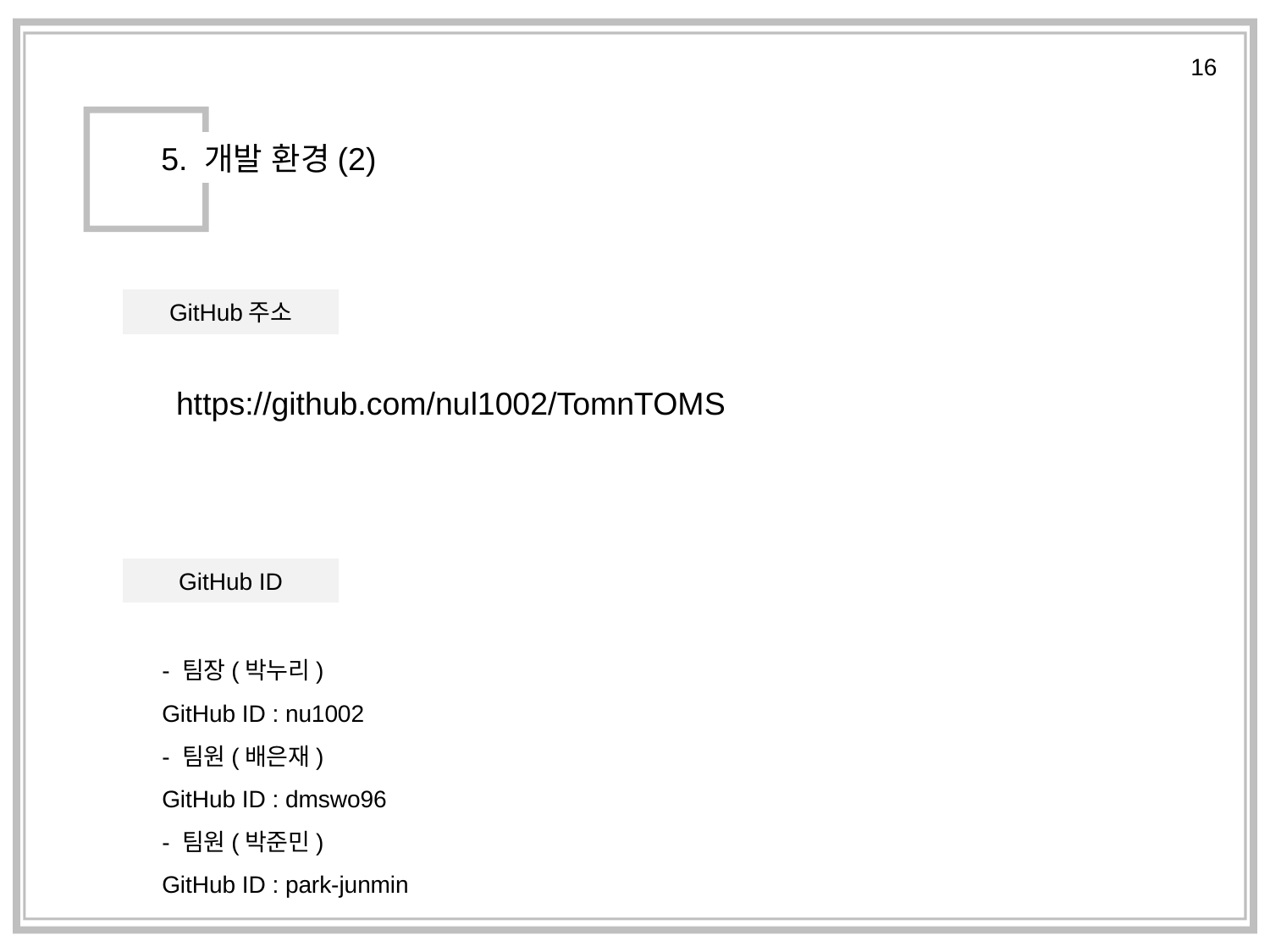

16

5. 개발 환경(2)
GitHub주소
https://github.com/nul1002/TomnTOMS
GitHub ID
- 팀장(박누리)
GitHub ID : nu1002
- 팀원(배은재)
GitHub ID : dmswo96
- 팀원(박준민)
GitHub ID : park-junmin